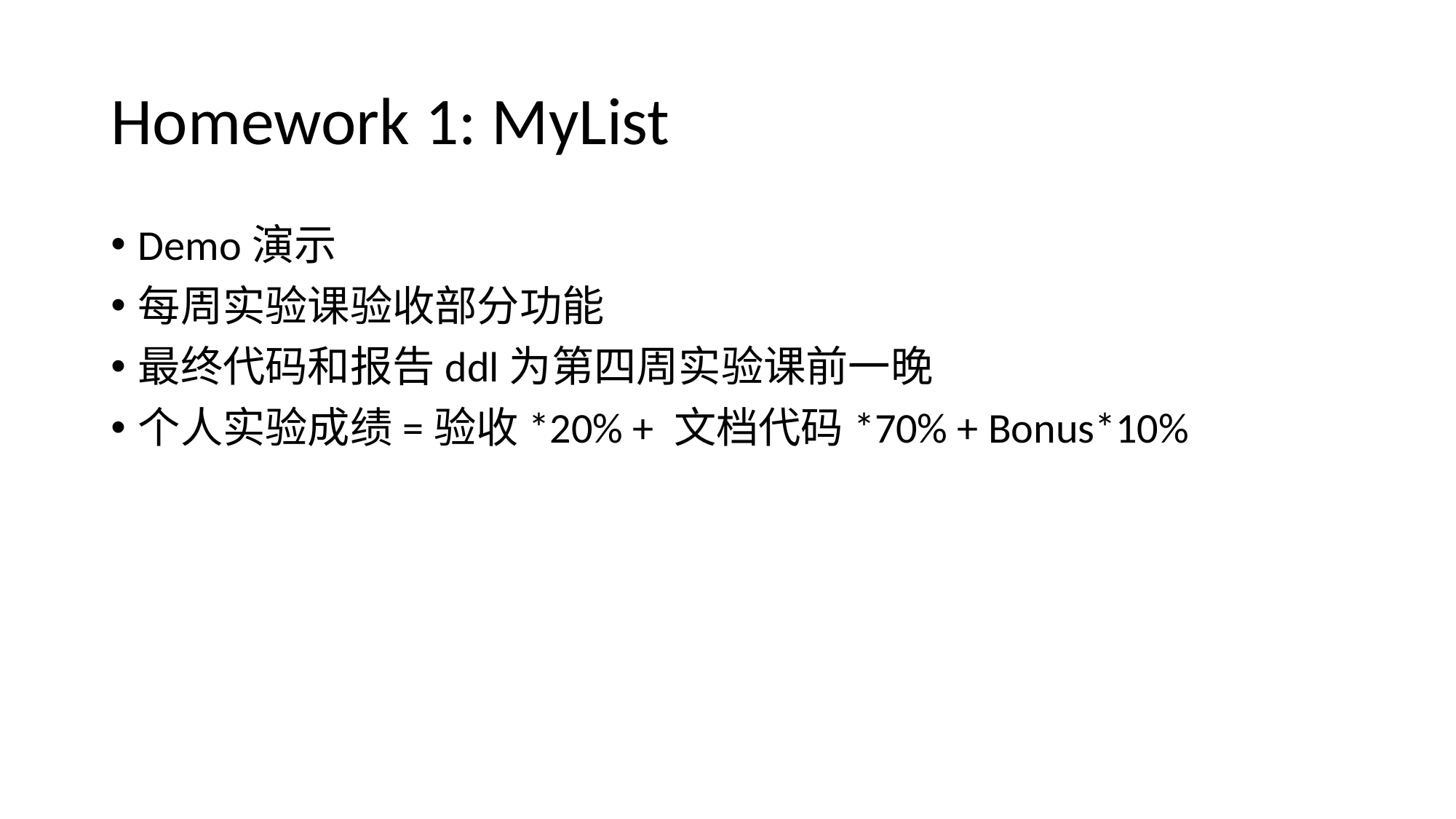

# Homework 1: MyList
Demo演示
每周实验课验收部分功能
最终代码和报告ddl为第四周实验课前一晚
个人实验成绩=验收*20% + 文档代码*70% + Bonus*10%